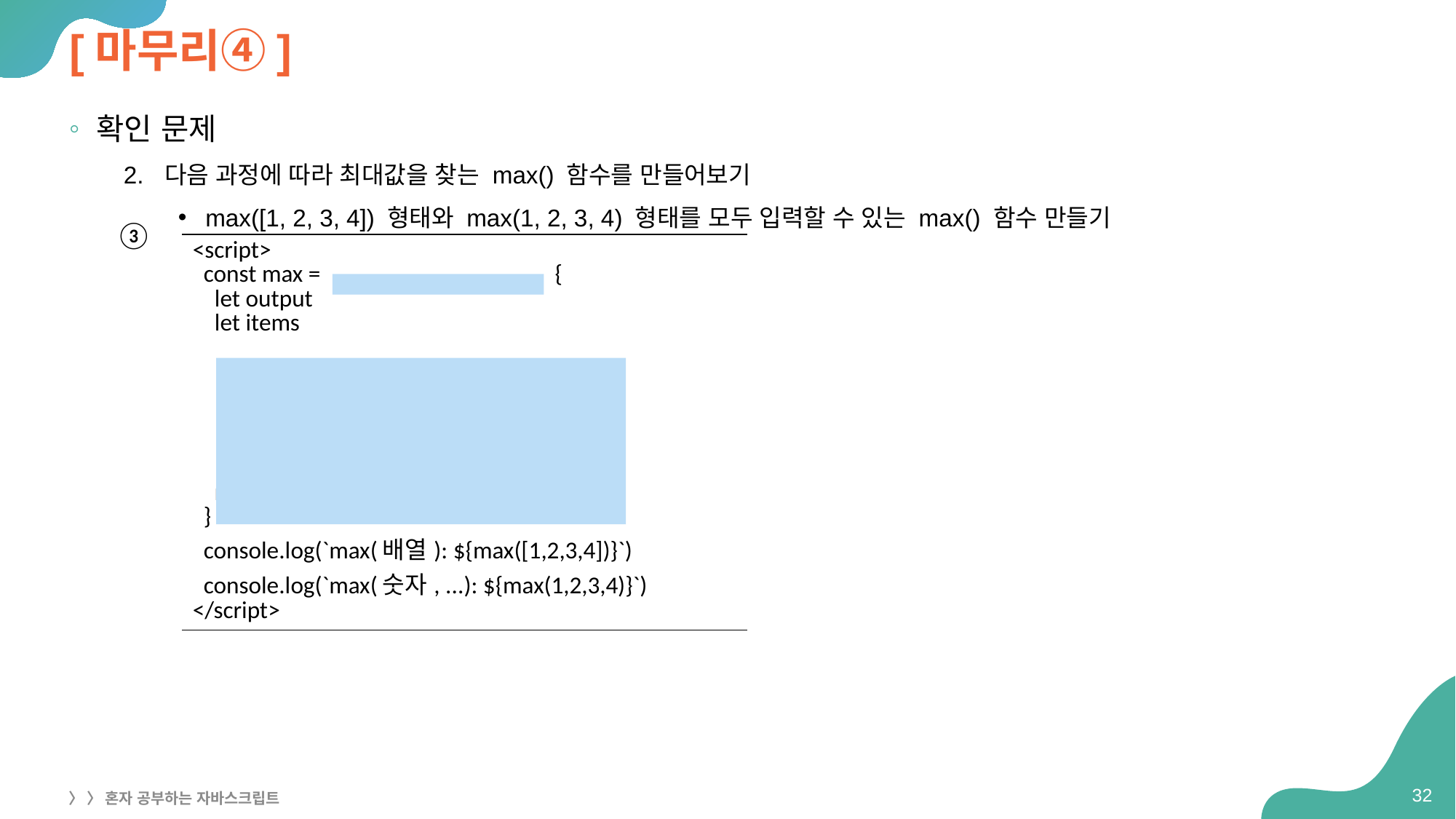

# [마무리④]
확인 문제
다음 과정에 따라 최대값을 찾는 max() 함수를 만들어보기
max([1, 2, 3, 4]) 형태와 max(1, 2, 3, 4) 형태를 모두 입력할 수 있는 max() 함수 만들기

③
| <script> const max = { let output let items return output } console.log(`max(배열): ${max([1,2,3,4])}`) console.log(`max(숫자, ...): ${max(1,2,3,4)}`) </script> |
| --- |

32
〉 〉 혼자 공부하는 자바스크립트